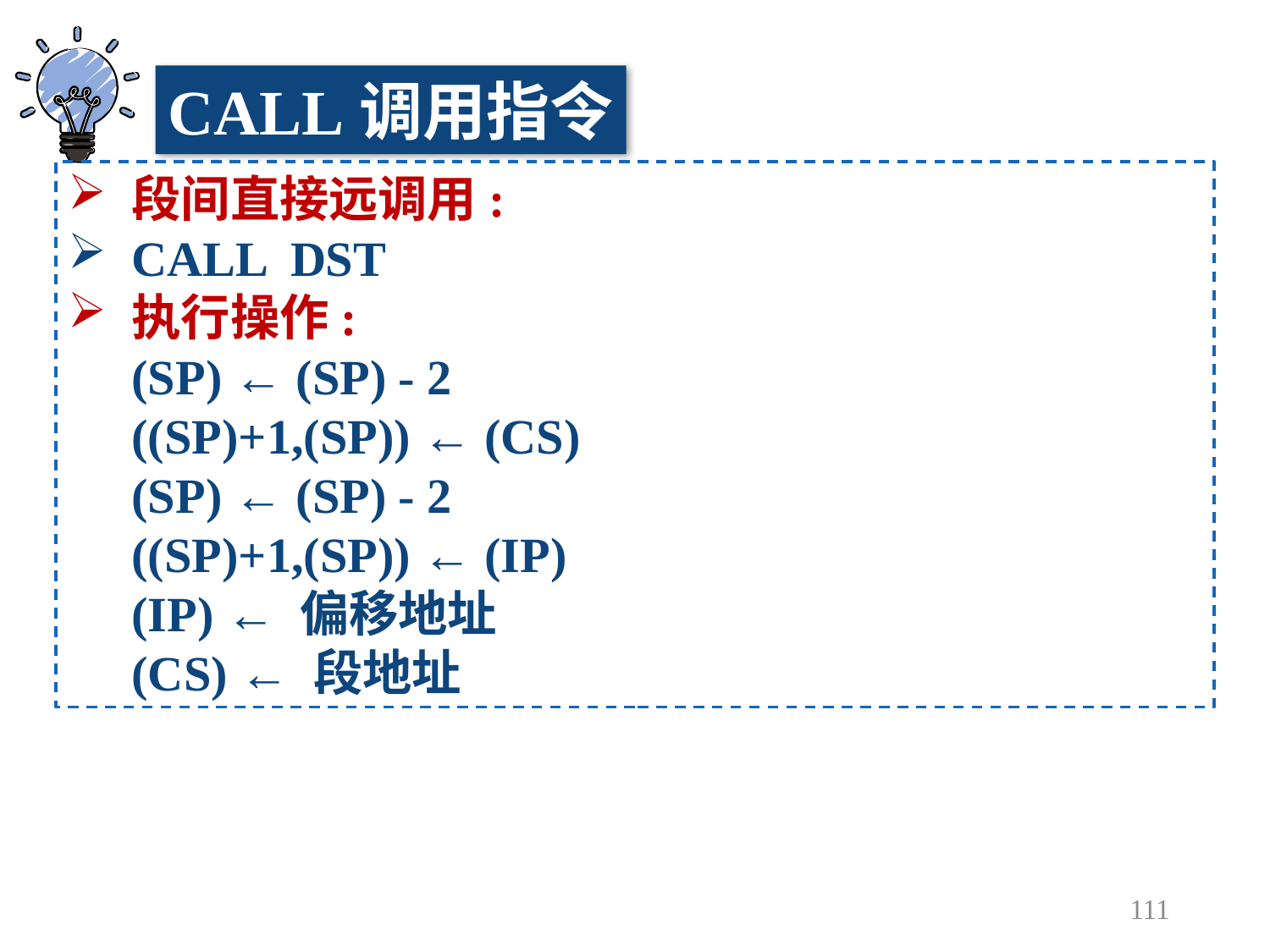

CALL调用指令
段间直接远调用:
CALL  DST
执行操作:
(SP) ← (SP) - 2
((SP)+1,(SP)) ← (CS)
(SP) ← (SP) - 2
((SP)+1,(SP)) ← (IP)
(IP) ← 偏移地址
(CS) ← 段地址
111